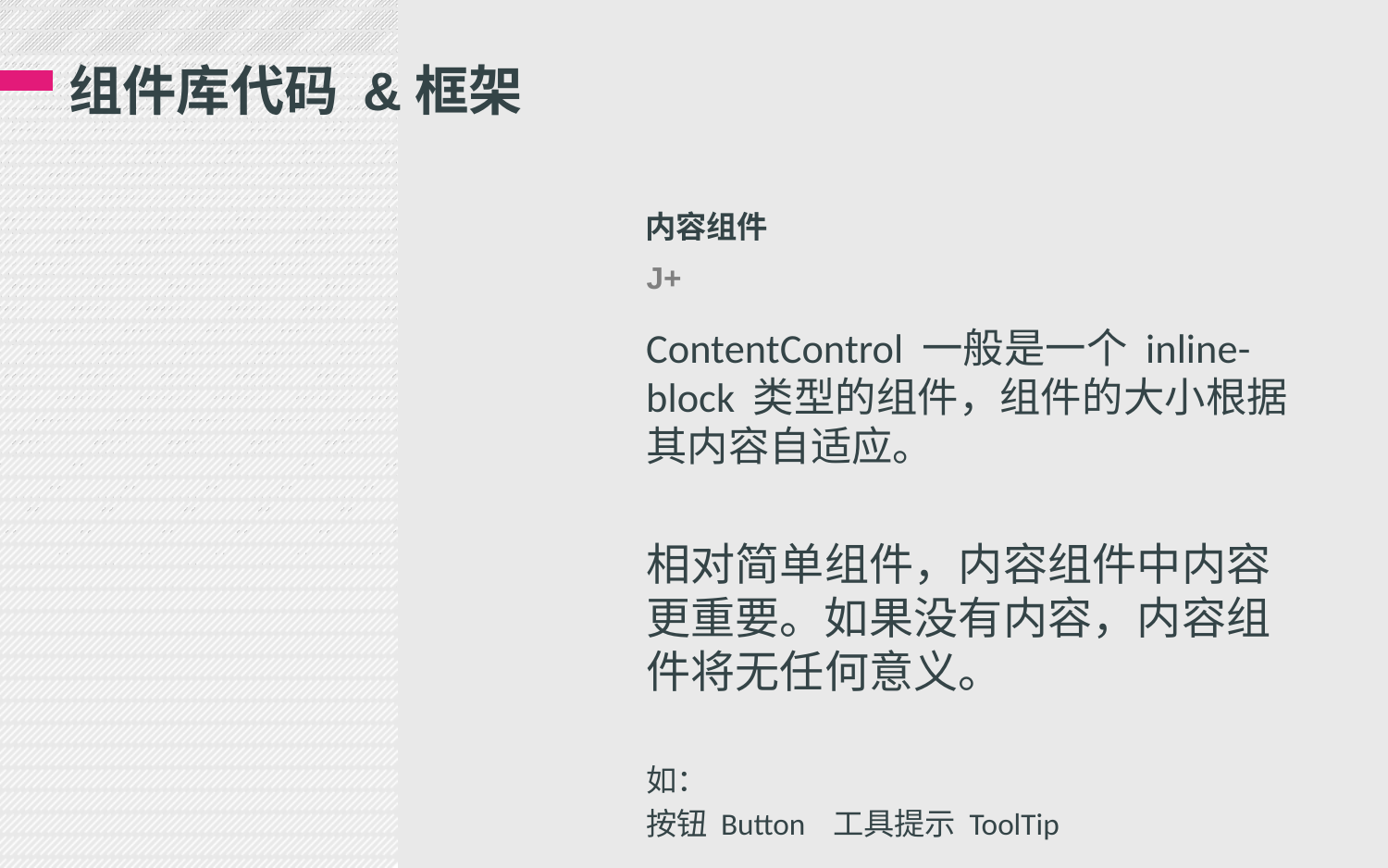

# 组件库代码 &框架
内容组件
J+
ContentControl 一般是一个 inline-block 类型的组件，组件的大小根据其内容自适应。

相对简单组件，内容组件中内容更重要。如果没有内容，内容组件将无任何意义。

如：
按钮 Button   工具提示 ToolTip